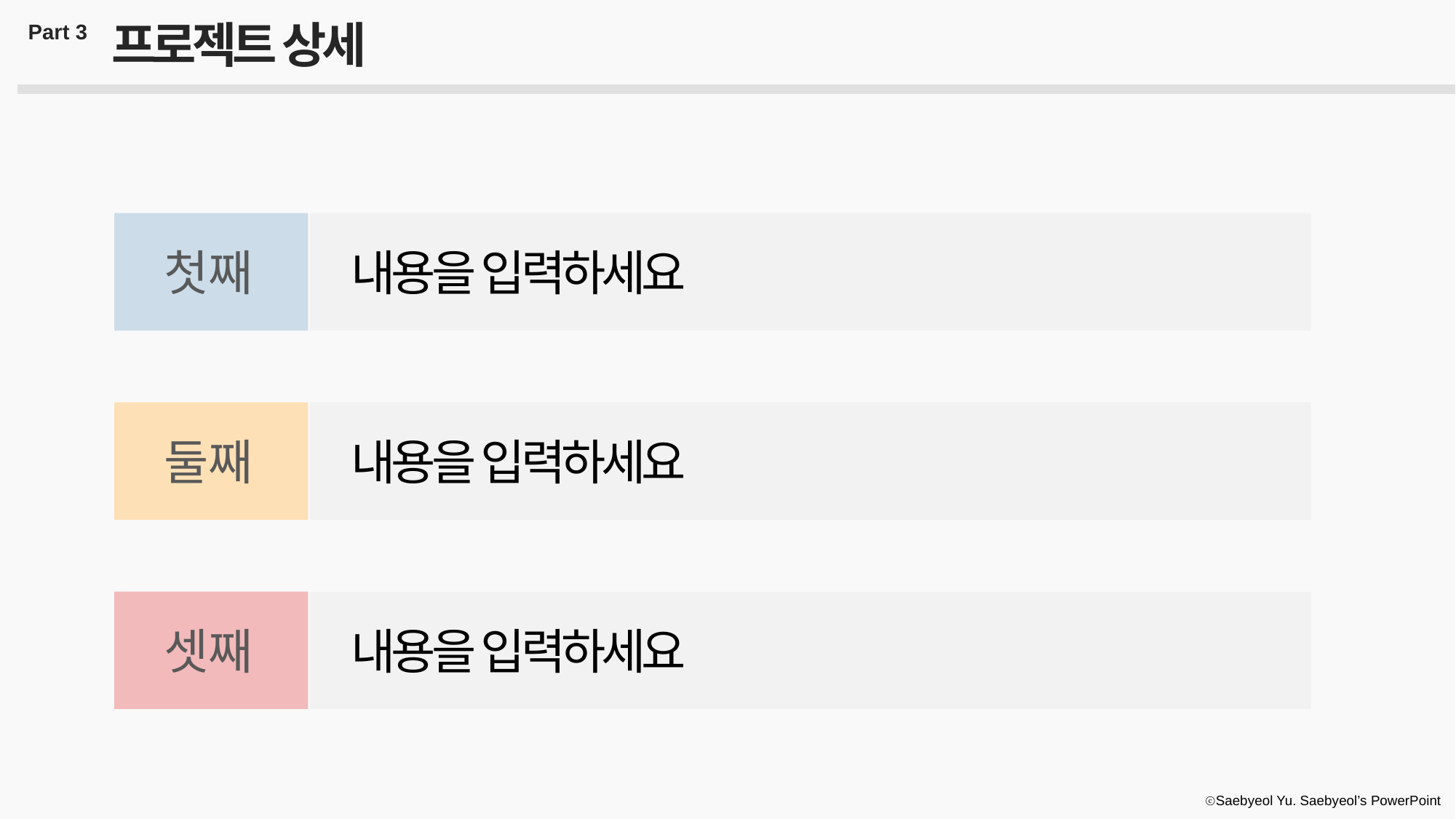

프로젝트 상세
Part 3

첫째
내용을 입력하세요

둘째
내용을 입력하세요

셋째
내용을 입력하세요